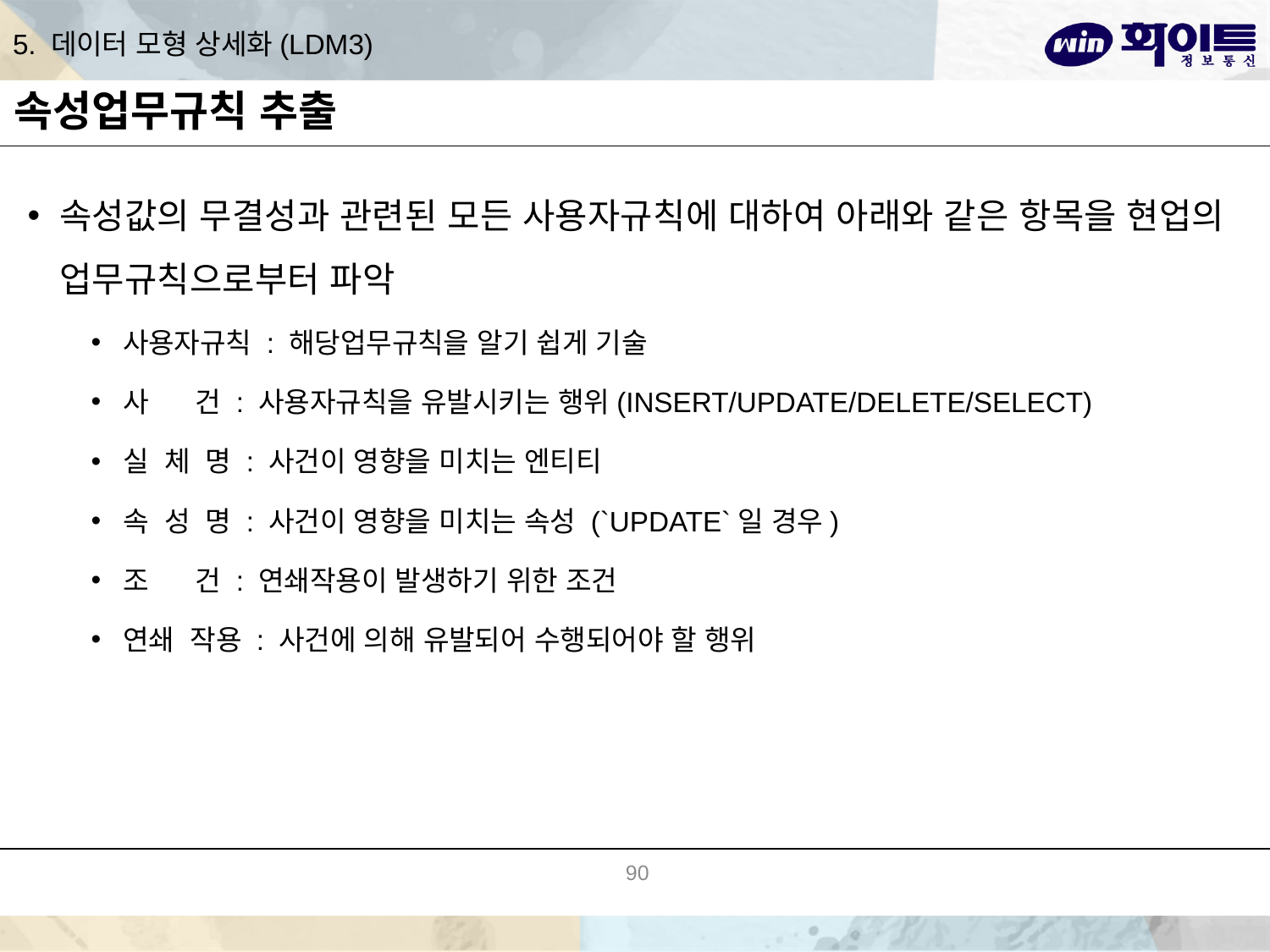

# 5. 데이터 모형 상세화(LDM3)
속성업무규칙 추출
속성값의 무결성과 관련된 모든 사용자규칙에 대하여 아래와 같은 항목을 현업의 업무규칙으로부터 파악
사용자규칙 : 해당업무규칙을 알기 쉽게 기술
사      건 : 사용자규칙을 유발시키는 행위(INSERT/UPDATE/DELETE/SELECT)
실  체  명 : 사건이 영향을 미치는 엔티티
속  성  명 : 사건이 영향을 미치는 속성 (`UPDATE`일 경우)
조      건 : 연쇄작용이 발생하기 위한 조건
연쇄  작용 : 사건에 의해 유발되어 수행되어야 할 행위
90